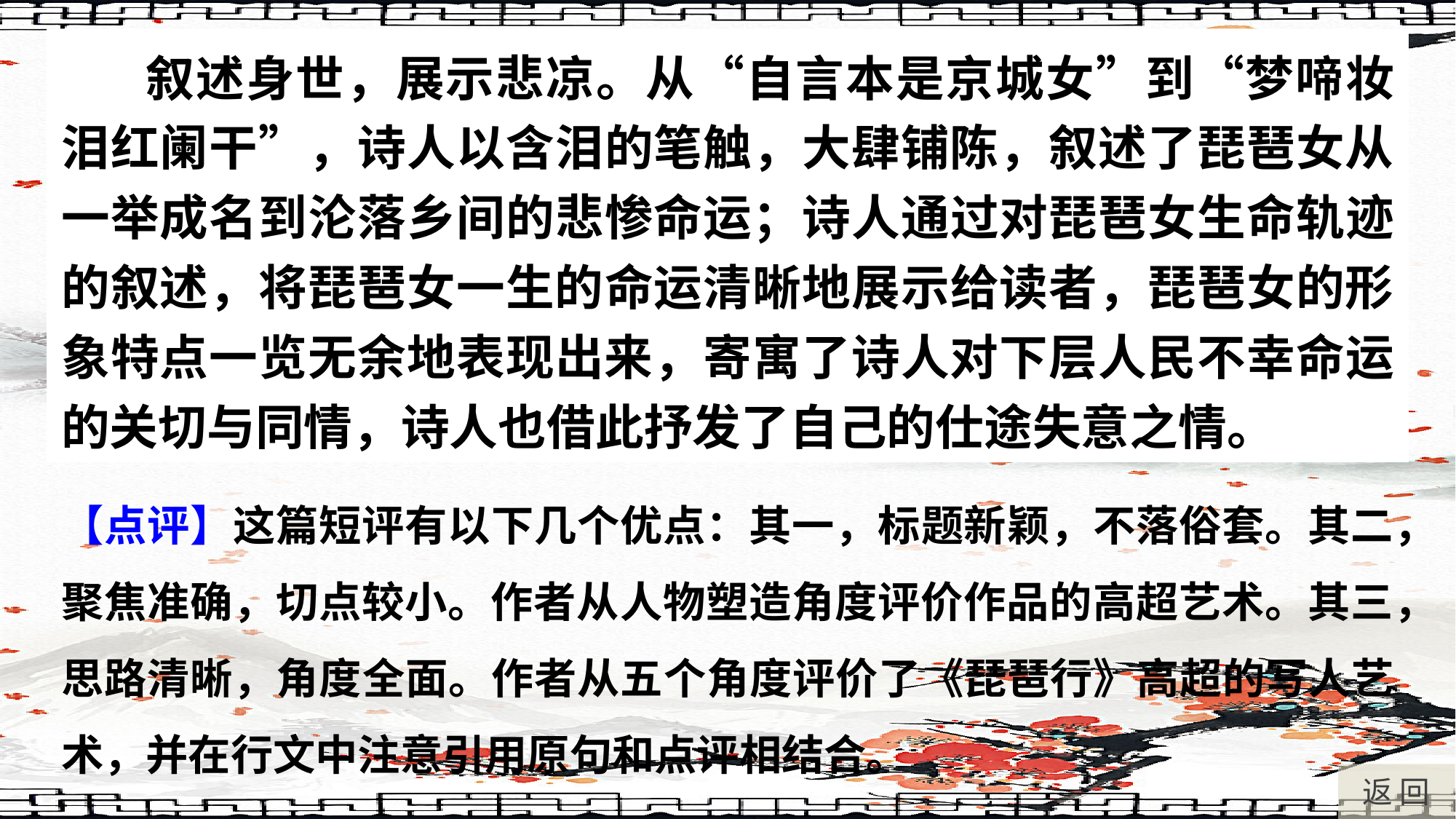

叙述身世，展示悲凉。从“自言本是京城女”到“梦啼妆泪红阑干”，诗人以含泪的笔触，大肆铺陈，叙述了琵琶女从一举成名到沦落乡间的悲惨命运；诗人通过对琵琶女生命轨迹的叙述，将琵琶女一生的命运清晰地展示给读者，琵琶女的形象特点一览无余地表现出来，寄寓了诗人对下层人民不幸命运的关切与同情，诗人也借此抒发了自己的仕途失意之情。
【点评】这篇短评有以下几个优点：其一，标题新颖，不落俗套。其二，聚焦准确，切点较小。作者从人物塑造角度评价作品的高超艺术。其三，思路清晰，角度全面。作者从五个角度评价了《琵琶行》高超的写人艺术，并在行文中注意引用原句和点评相结合。
返 回